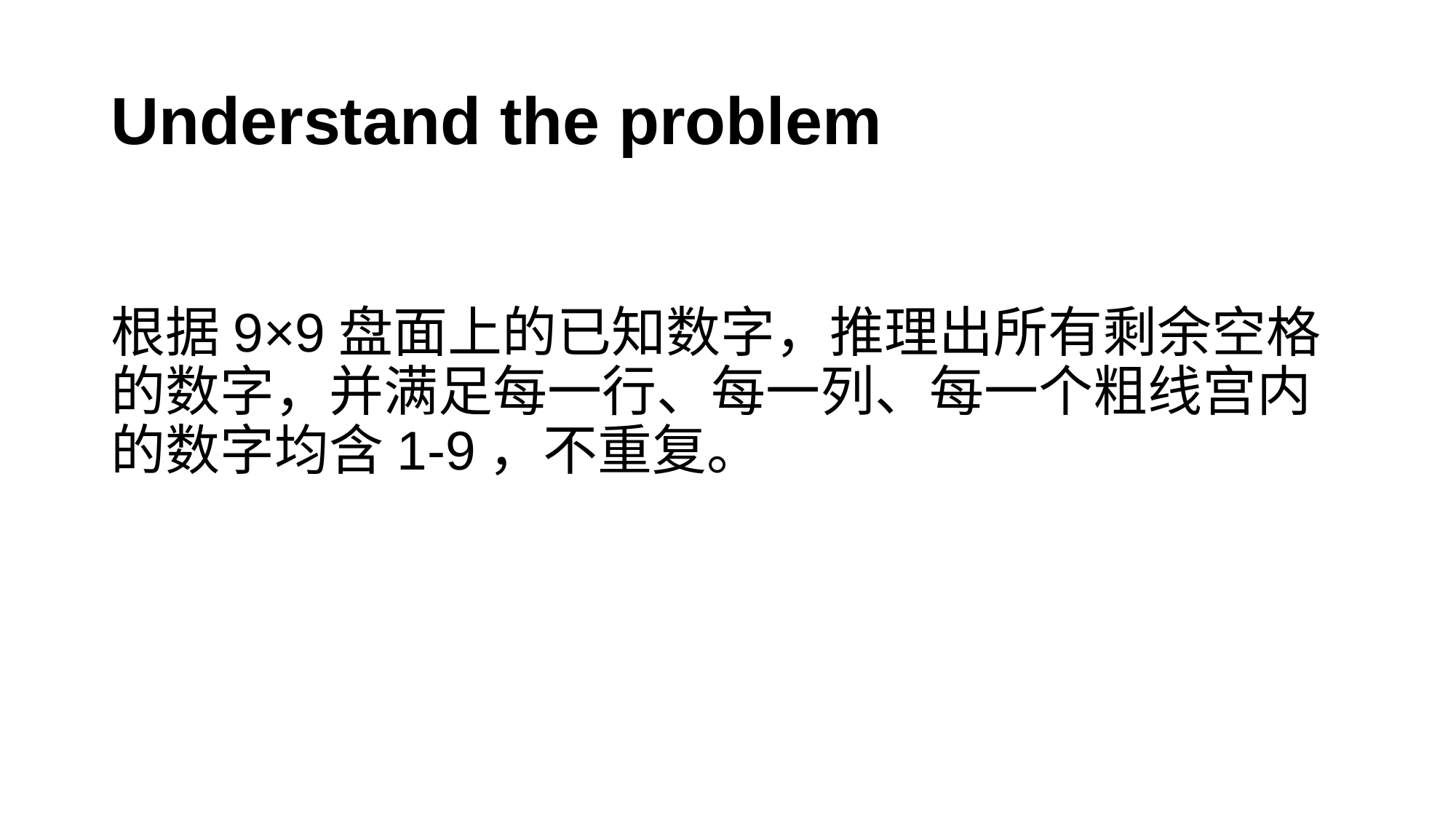

# Understand the problem
根据9×9盘面上的已知数字，推理出所有剩余空格的数字，并满足每一行、每一列、每一个粗线宫内的数字均含1-9，不重复。